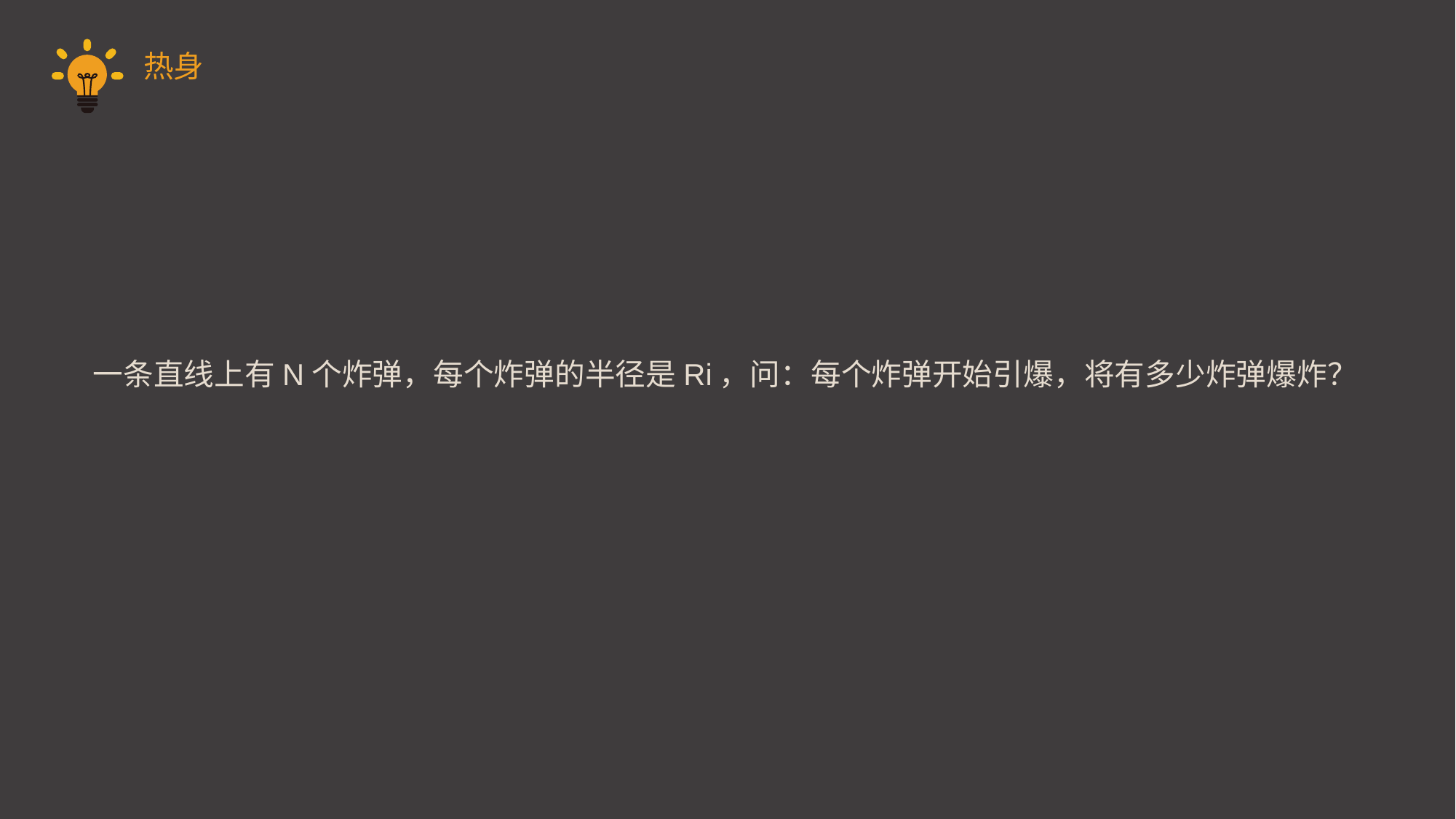

热身
一条直线上有N个炸弹，每个炸弹的半径是Ri，问：每个炸弹开始引爆，将有多少炸弹爆炸？